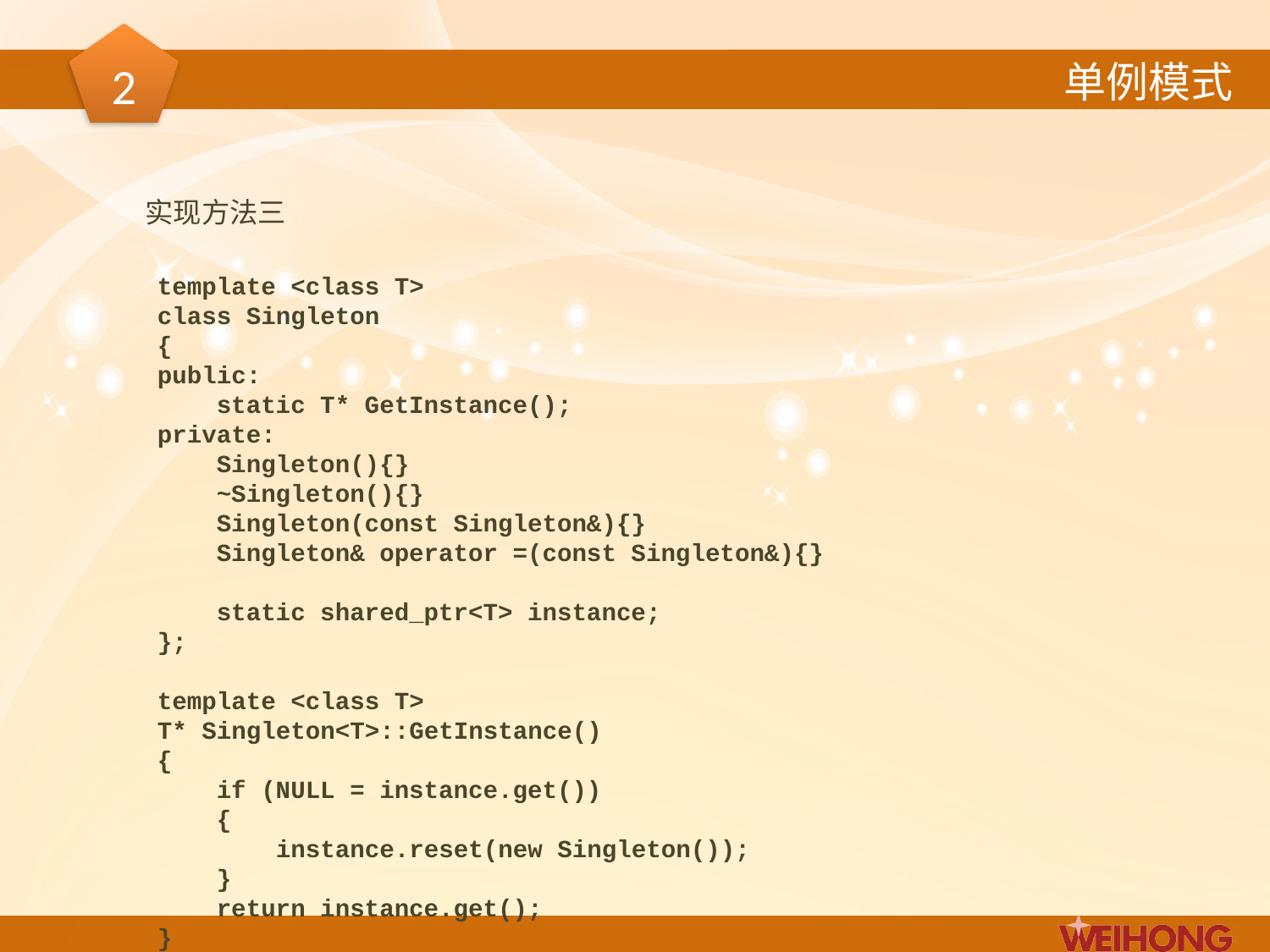

2
单例模式

实现方法三
template <class T>
class Singleton
{
public:
    static T* GetInstance();
private:
    Singleton(){}
    ~Singleton(){}
    Singleton(const Singleton&){}
    Singleton& operator =(const Singleton&){}

    static shared_ptr<T> instance;
};

template <class T>
T* Singleton<T>::GetInstance()
{
    if (NULL = instance.get())
    {
        instance.reset(new Singleton());
    }
    return instance.get();
}